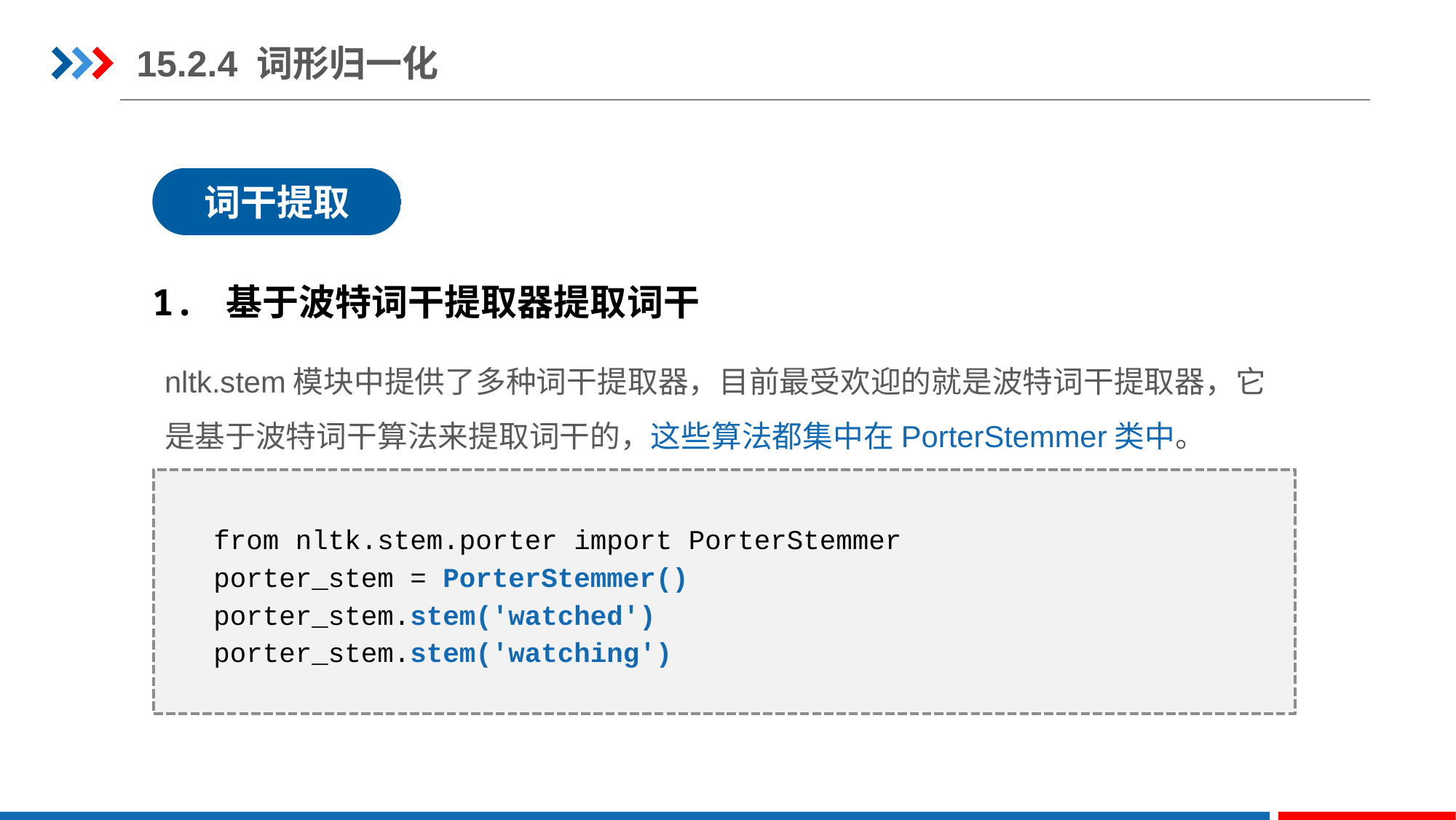

15.2.4 词形归一化
词干提取
1. 基于波特词干提取器提取词干
nltk.stem模块中提供了多种词干提取器，目前最受欢迎的就是波特词干提取器，它是基于波特词干算法来提取词干的，这些算法都集中在PorterStemmer类中。

from nltk.stem.porter import PorterStemmer
porter_stem = PorterStemmer()
porter_stem.stem('watched')
porter_stem.stem('watching')